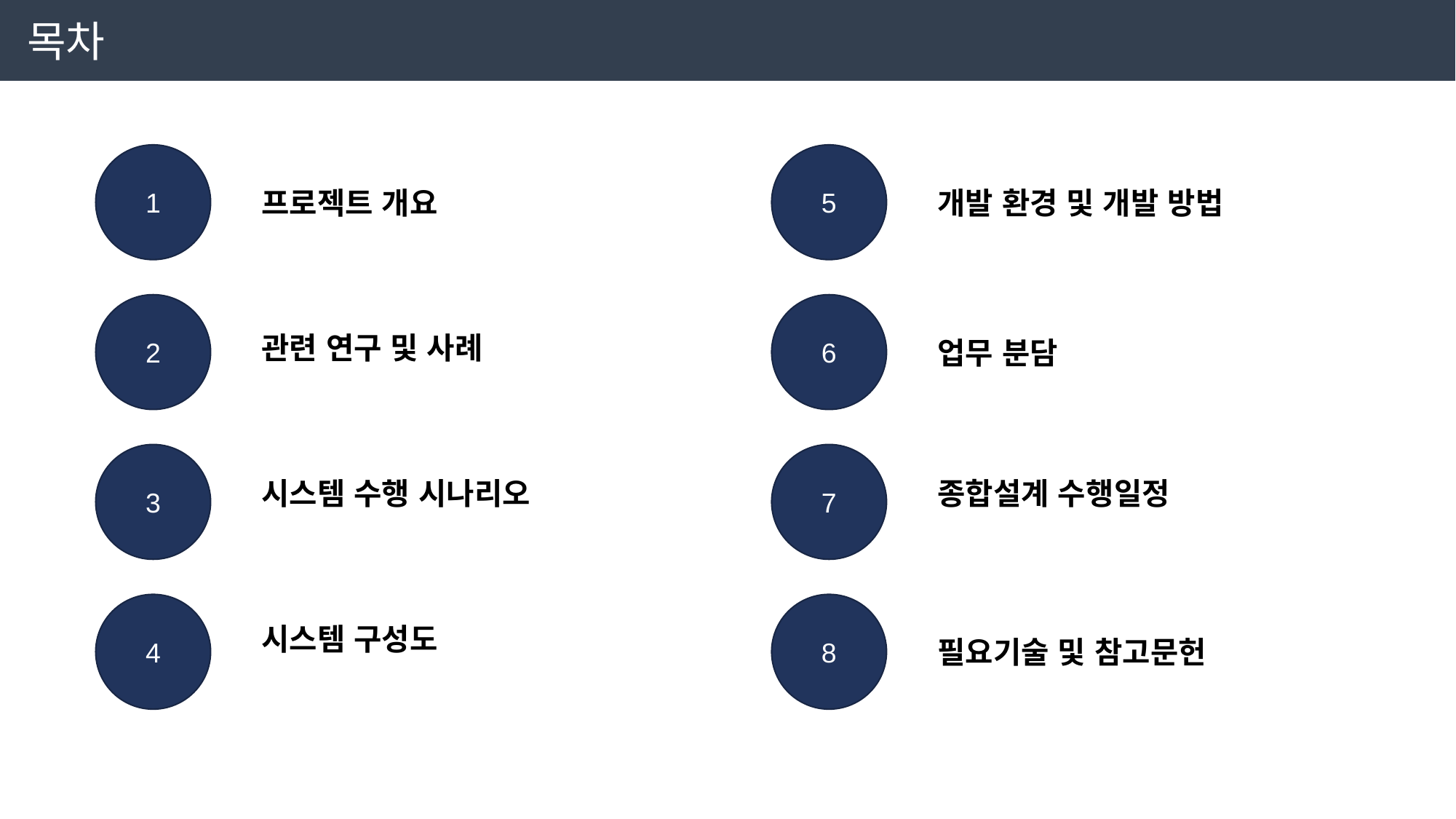

목차
1
5
프로젝트 개요
개발 환경 및 개발 방법
2
6
관련 연구 및 사례
업무 분담
3
7
시스템 수행 시나리오
종합설계 수행일정
4
8
시스템 구성도
필요기술 및 참고문헌